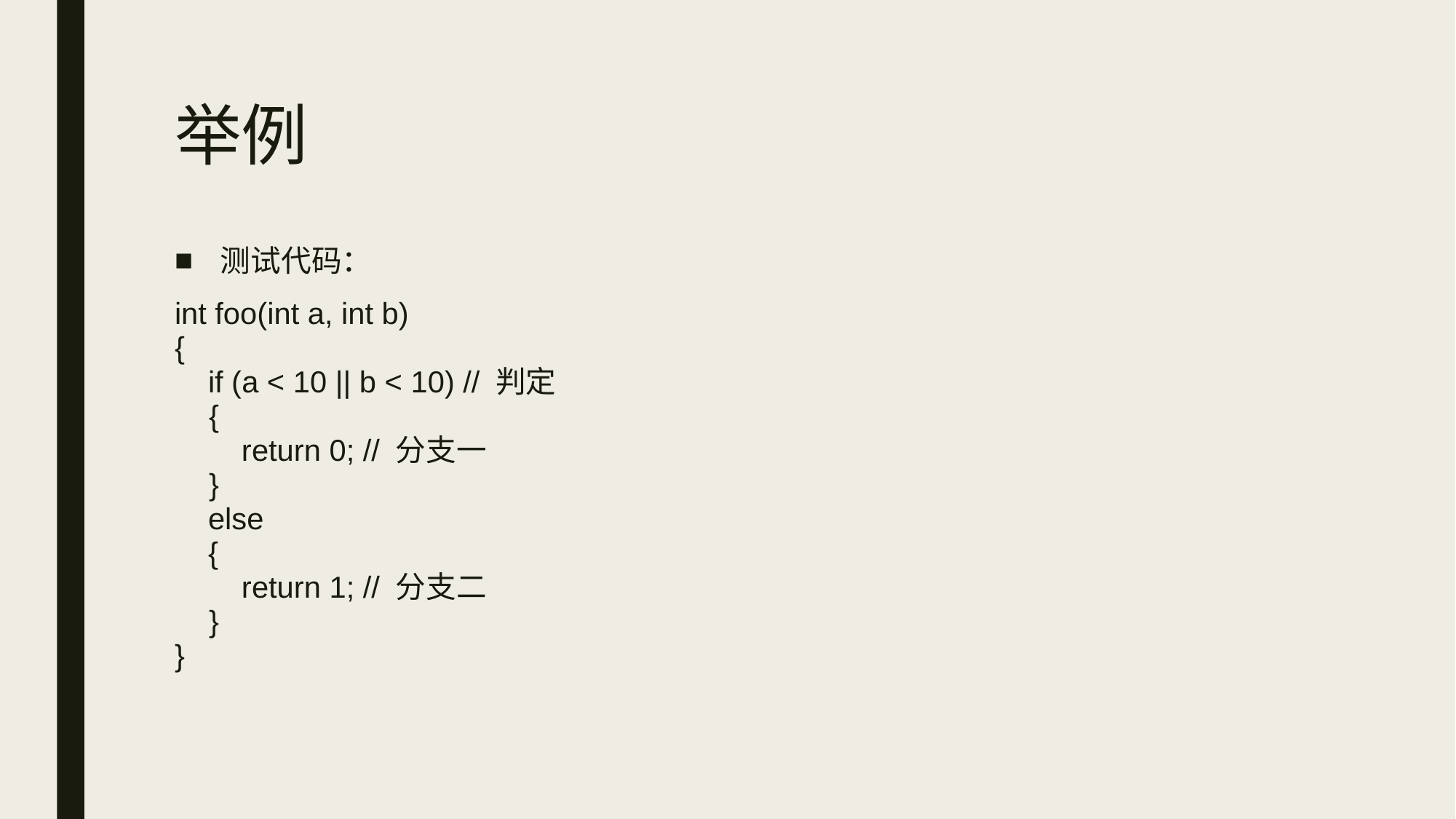

# 举例
测试代码：
int foo(int a, int b)
{
    if (a < 10 || b < 10) // 判定
    {
        return 0; // 分支一
    }
    else
    {
        return 1; // 分支二
    }
}